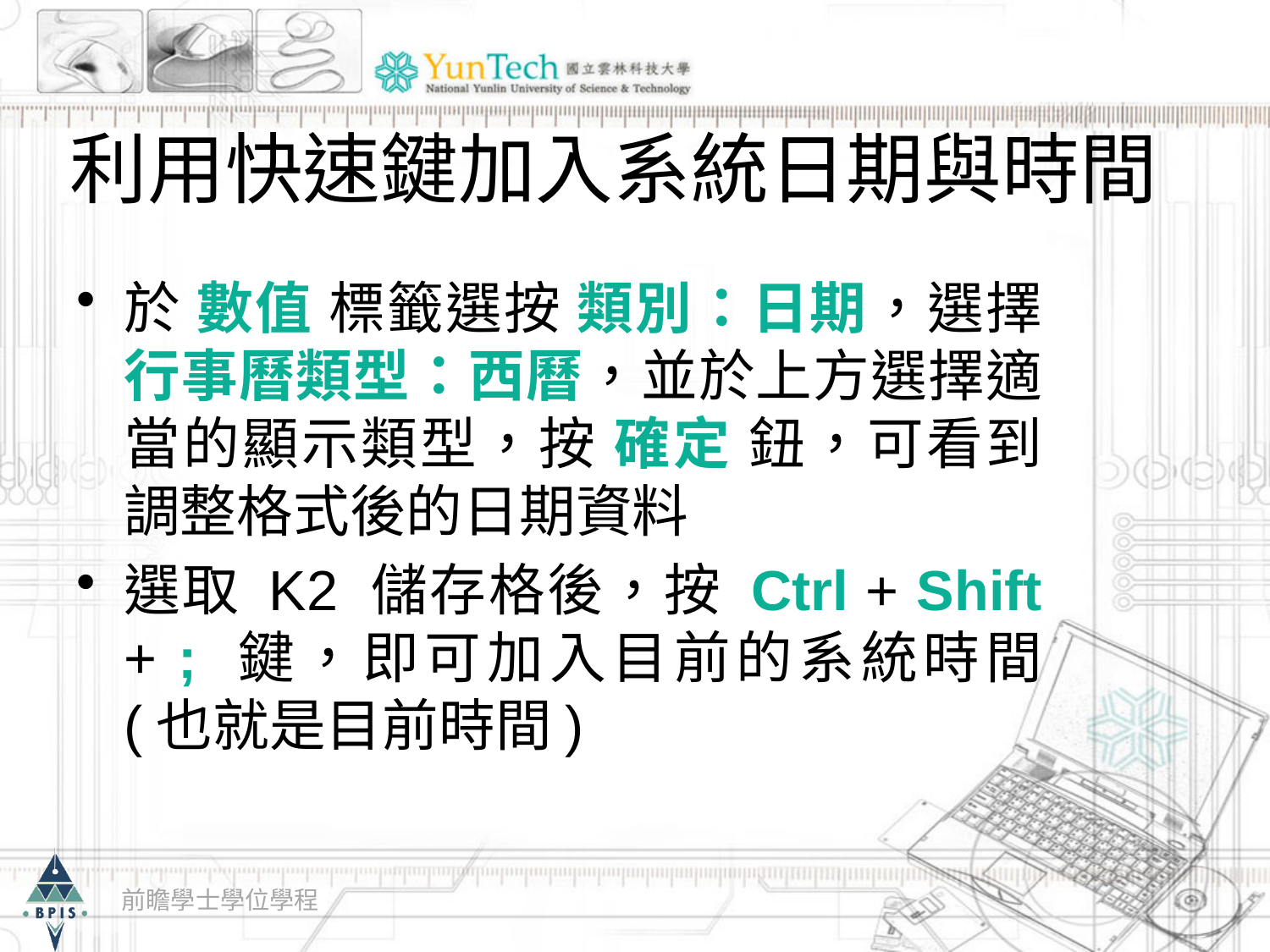

# 利用快速鍵加入系統日期與時間
於 數值 標籤選按 類別：日期，選擇 行事曆類型：西曆，並於上方選擇適當的顯示類型，按 確定 鈕，可看到調整格式後的日期資料
選取 K2 儲存格後，按 Ctrl + Shift + ; 鍵，即可加入目前的系統時間 (也就是目前時間)